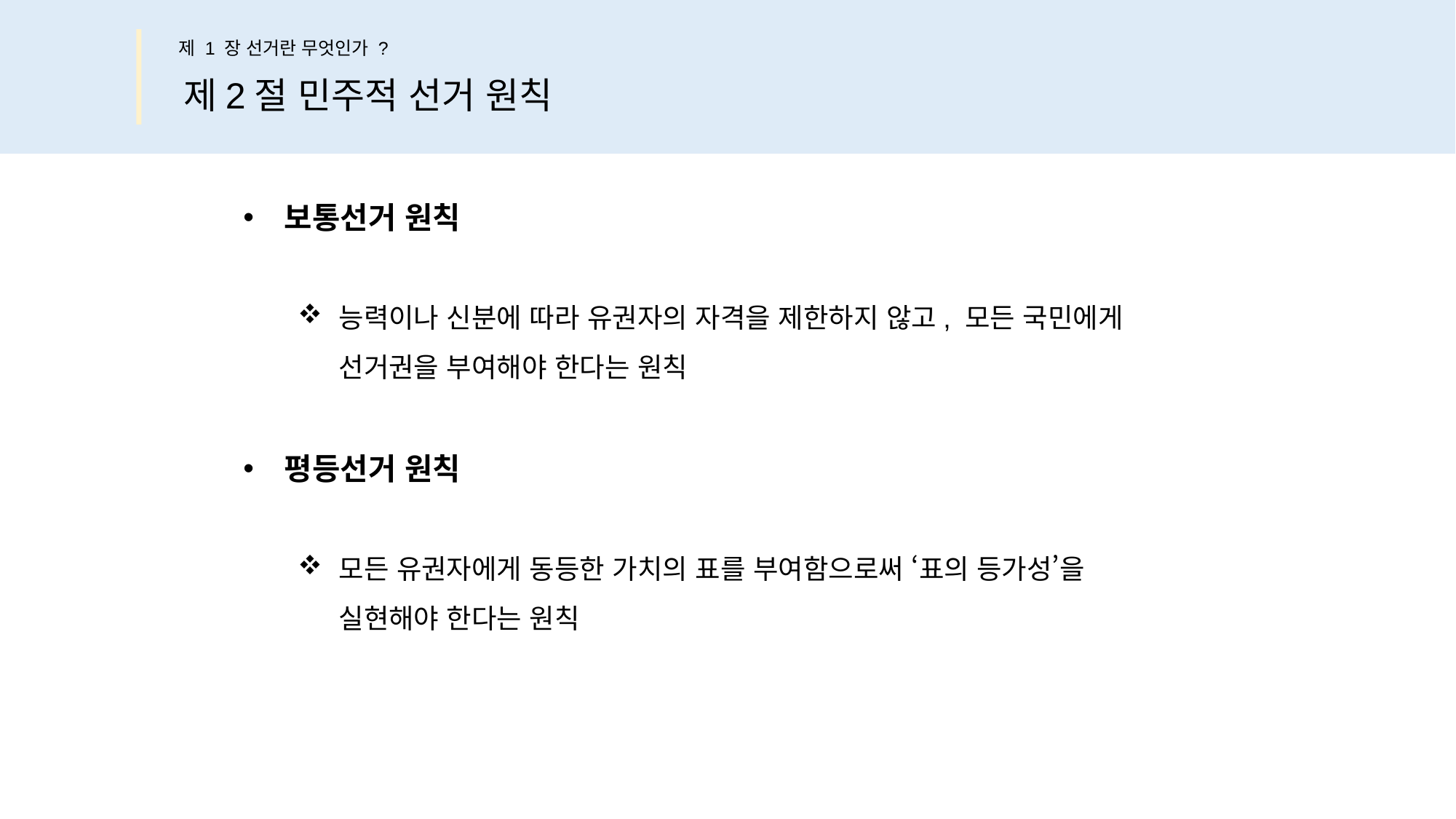

제 1 장 선거란 무엇인가 ?
제2절 민주적 선거 원칙
보통선거 원칙

능력이나 신분에 따라 유권자의 자격을 제한하지 않고, 모든 국민에게
선거권을 부여해야 한다는 원칙

평등선거 원칙

모든 유권자에게 동등한 가치의 표를 부여함으로써 ‘표의 등가성’을
실현해야 한다는 원칙